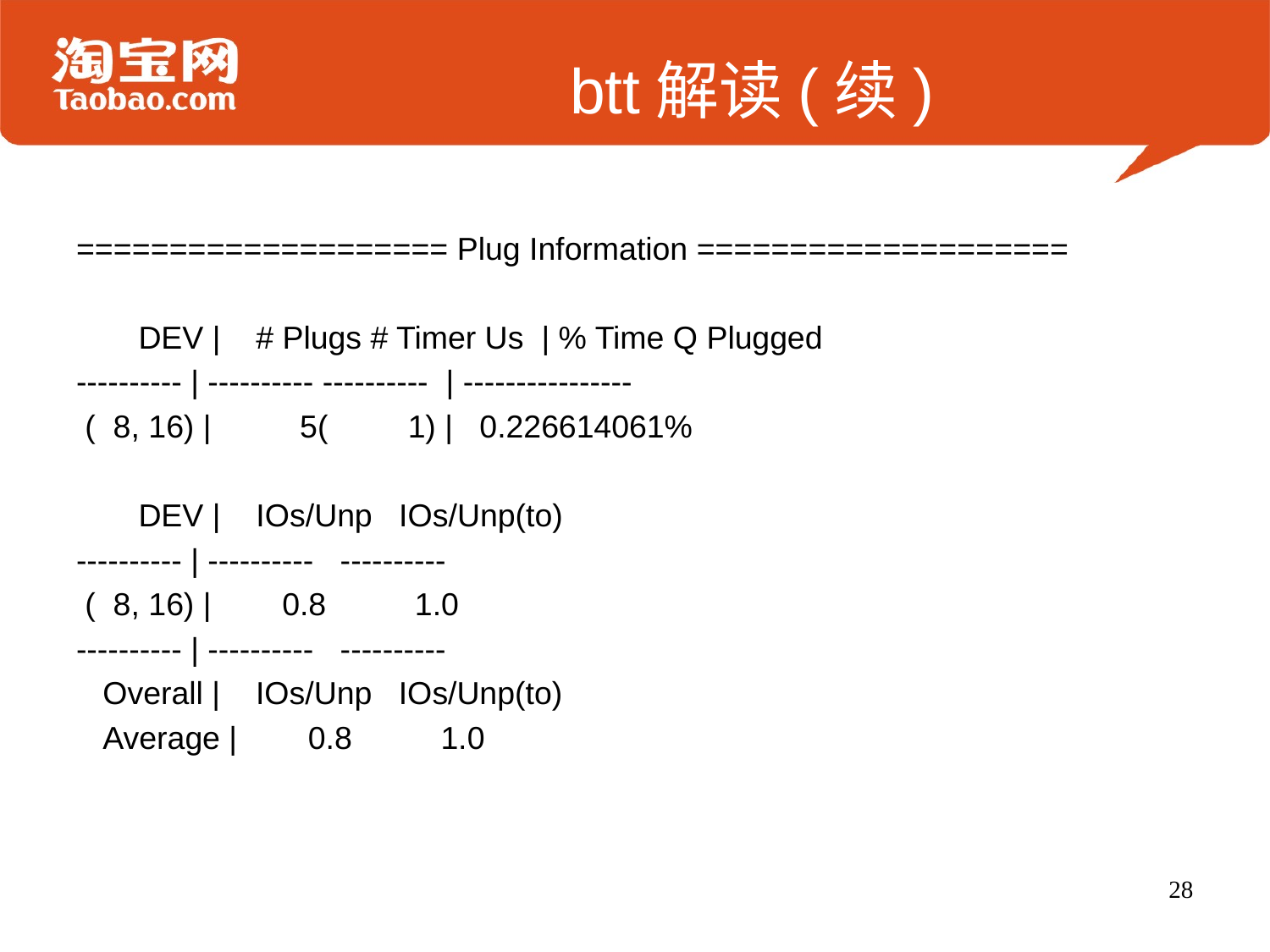

# btt解读(续)
==================== Plug Information ====================

       DEV |    # Plugs # Timer Us  | % Time Q Plugged
---------- | ---------- ----------  | ----------------
 (  8, 16) |          5(         1) |   0.226614061%

       DEV |    IOs/Unp   IOs/Unp(to)
---------- | ----------   ----------
 (  8, 16) |        0.8          1.0
---------- | ----------   ----------
   Overall |    IOs/Unp   IOs/Unp(to)
   Average |        0.8          1.0
28